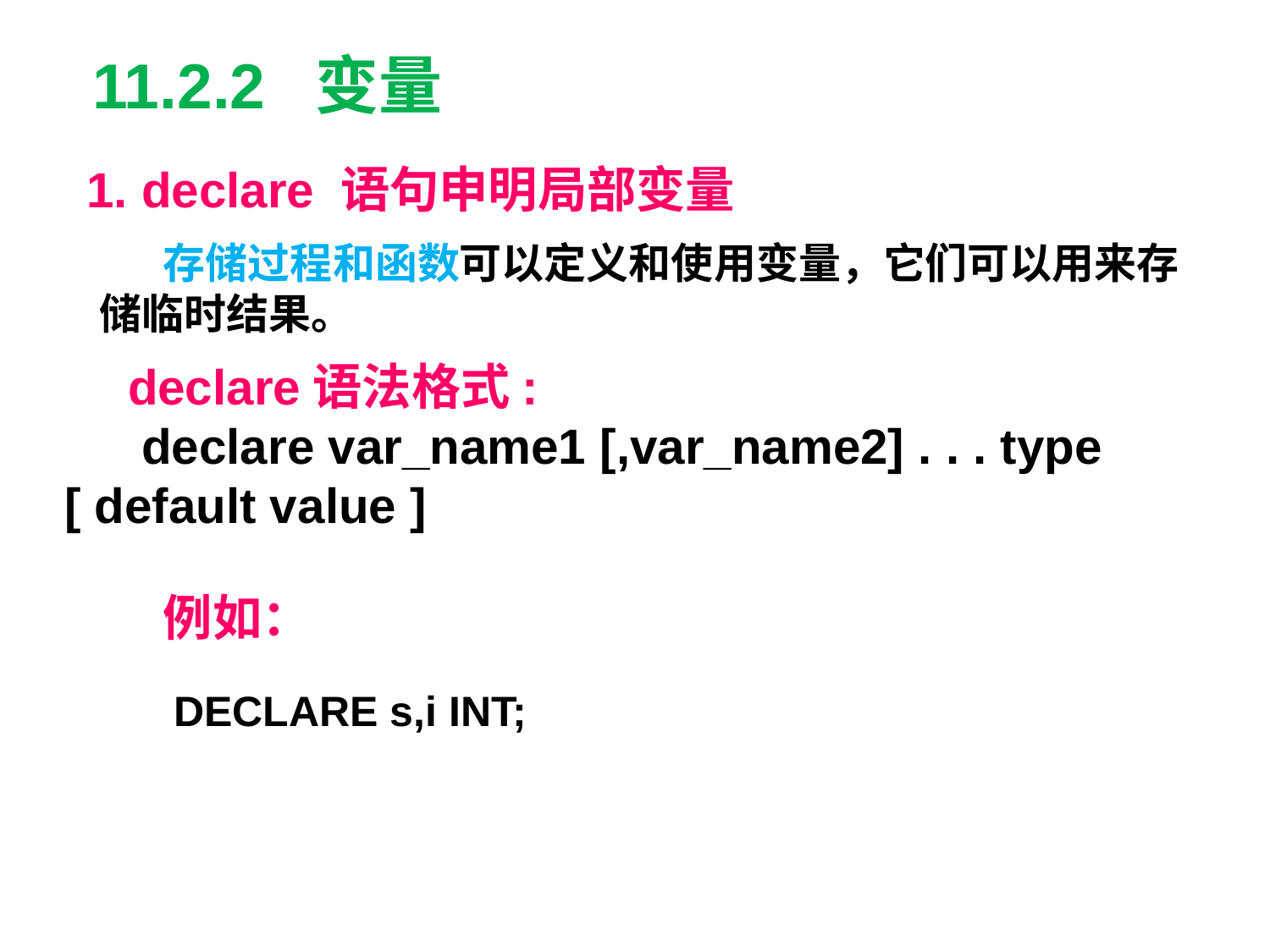

11.2.2  变量
1. declare 语句申明局部变量
存储过程和函数可以定义和使用变量，它们可以用来存储临时结果。
declare语法格式:
 declare var_name1 [,var_name2] . . . type [ default value ]
例如：
DECLARE s,i INT;